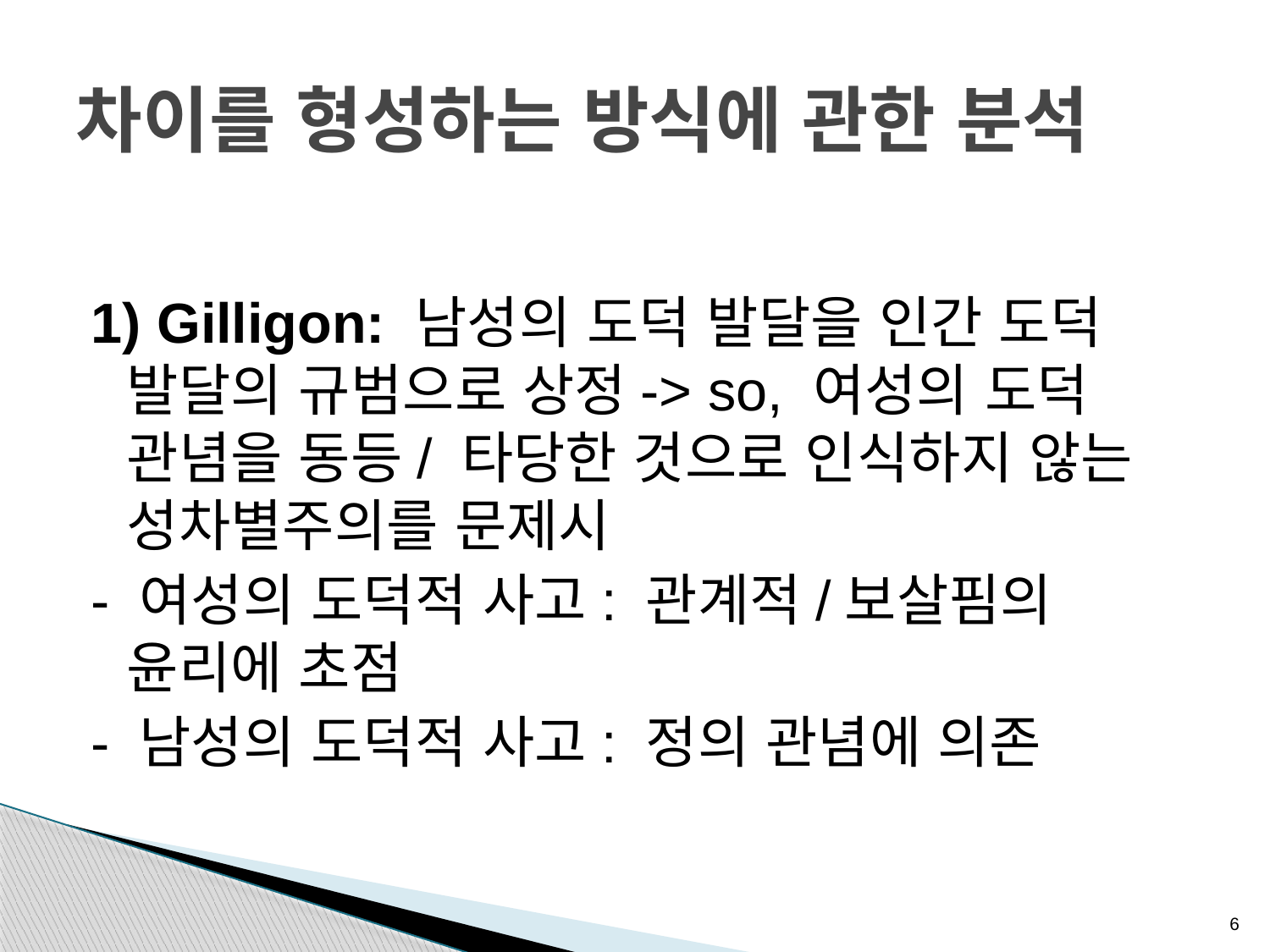

# 차이를 형성하는 방식에 관한 분석

1) Gilligon: 남성의 도덕 발달을 인간 도덕 발달의 규범으로 상정-> so, 여성의 도덕 관념을 동등/ 타당한 것으로 인식하지 않는 성차별주의를 문제시
- 여성의 도덕적 사고: 관계적/보살핌의 윤리에 초점
- 남성의 도덕적 사고: 정의 관념에 의존

6